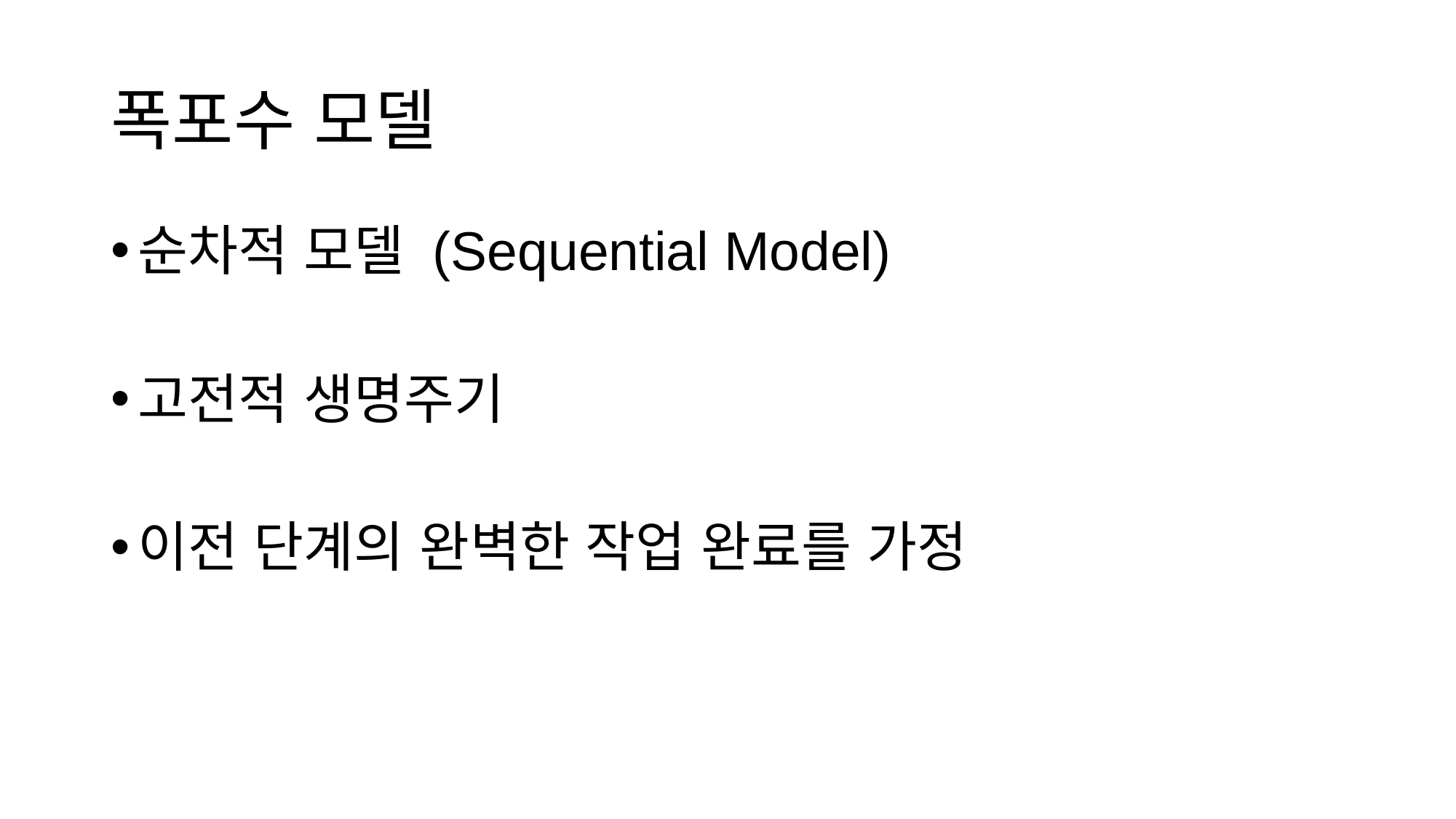

# 폭포수 모델
순차적 모델 (Sequential Model)

고전적 생명주기

이전 단계의 완벽한 작업 완료를 가정